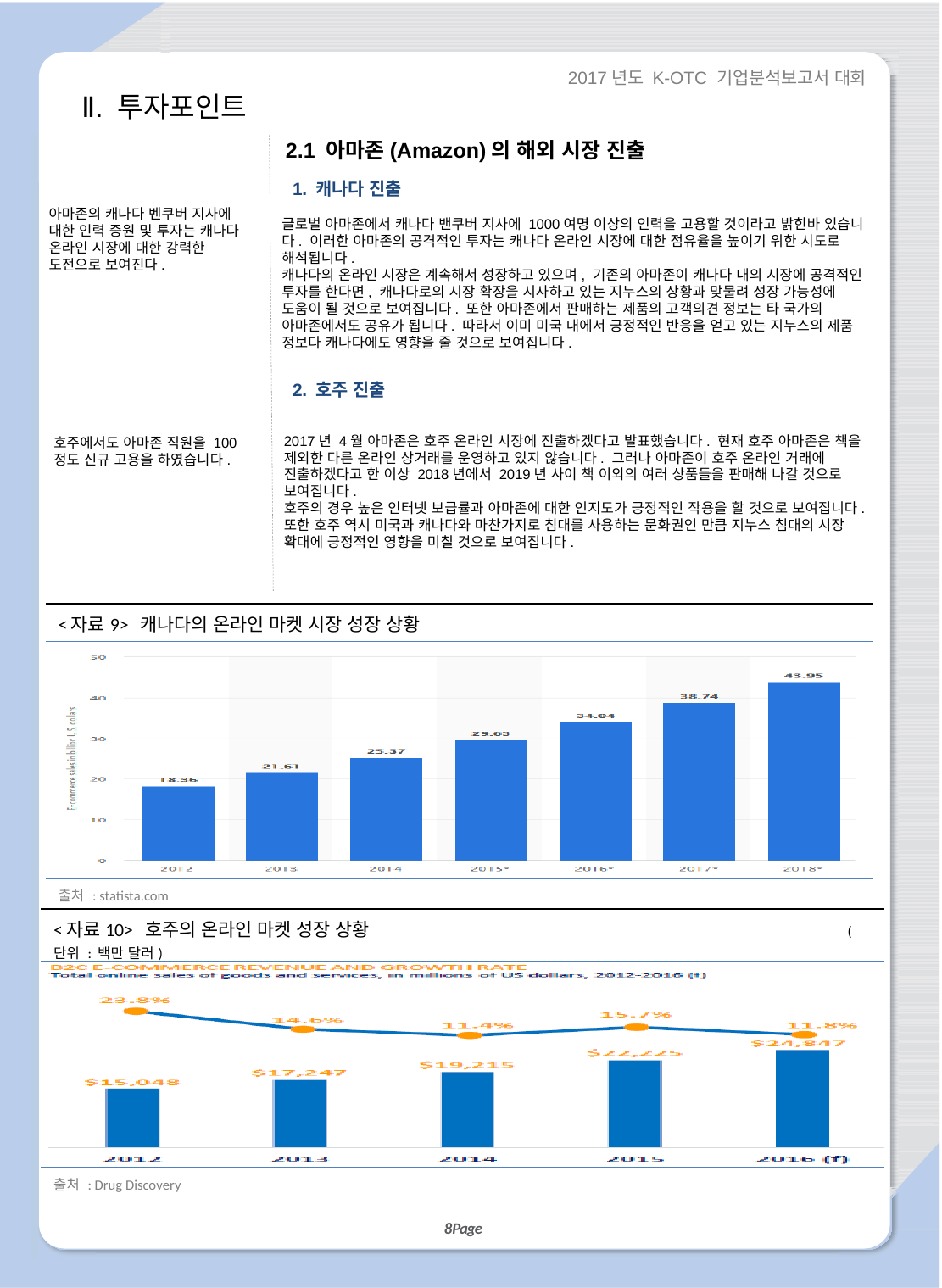

2017년도 K-OTC 기업분석보고서 대회
Ⅱ. 투자포인트
2.1 아마존(Amazon)의 해외 시장 진출

1. 캐나다 진출

아마존의 캐나다 벤쿠버 지사에 대한 인력 증원 및 투자는 캐나다 온라인 시장에 대한 강력한 도전으로 보여진다.
글로벌 아마존에서 캐나다 밴쿠버 지사에 1000여명 이상의 인력을 고용할 것이라고 밝힌바 있습니다. 이러한 아마존의 공격적인 투자는 캐나다 온라인 시장에 대한 점유율을 높이기 위한 시도로 해석됩니다.
캐나다의 온라인 시장은 계속해서 성장하고 있으며, 기존의 아마존이 캐나다 내의 시장에 공격적인 투자를 한다면, 캐나다로의 시장 확장을 시사하고 있는 지누스의 상황과 맞물려 성장 가능성에 도움이 될 것으로 보여집니다. 또한 아마존에서 판매하는 제품의 고객의견 정보는 타 국가의 아마존에서도 공유가 됩니다. 따라서 이미 미국 내에서 긍정적인 반응을 얻고 있는 지누스의 제품 정보다 캐나다에도 영향을 줄 것으로 보여집니다.
2. 호주 진출
2017년 4월 아마존은 호주 온라인 시장에 진출하겠다고 발표했습니다. 현재 호주 아마존은 책을 제외한 다른 온라인 상거래를 운영하고 있지 않습니다. 그러나 아마존이 호주 온라인 거래에 진출하겠다고 한 이상 2018년에서 2019년 사이 책 이외의 여러 상품들을 판매해 나갈 것으로 보여집니다.
호주의 경우 높은 인터넷 보급률과 아마존에 대한 인지도가 긍정적인 작용을 할 것으로 보여집니다. 또한 호주 역시 미국과 캐나다와 마찬가지로 침대를 사용하는 문화권인 만큼 지누스 침대의 시장 확대에 긍정적인 영향을 미칠 것으로 보여집니다.
호주에서도 아마존 직원을 100정도 신규 고용을 하였습니다.
| <자료9> 캐나다의 온라인 마켓 시장 성장 상황 |
| --- |
|  |
| 출처 : statista.com |
| <자료10> 호주의 온라인 마켓 성장 상황 (단위 : 백만 달러) |
| --- |
|  |
| 출처 : Drug Discovery |
8Page